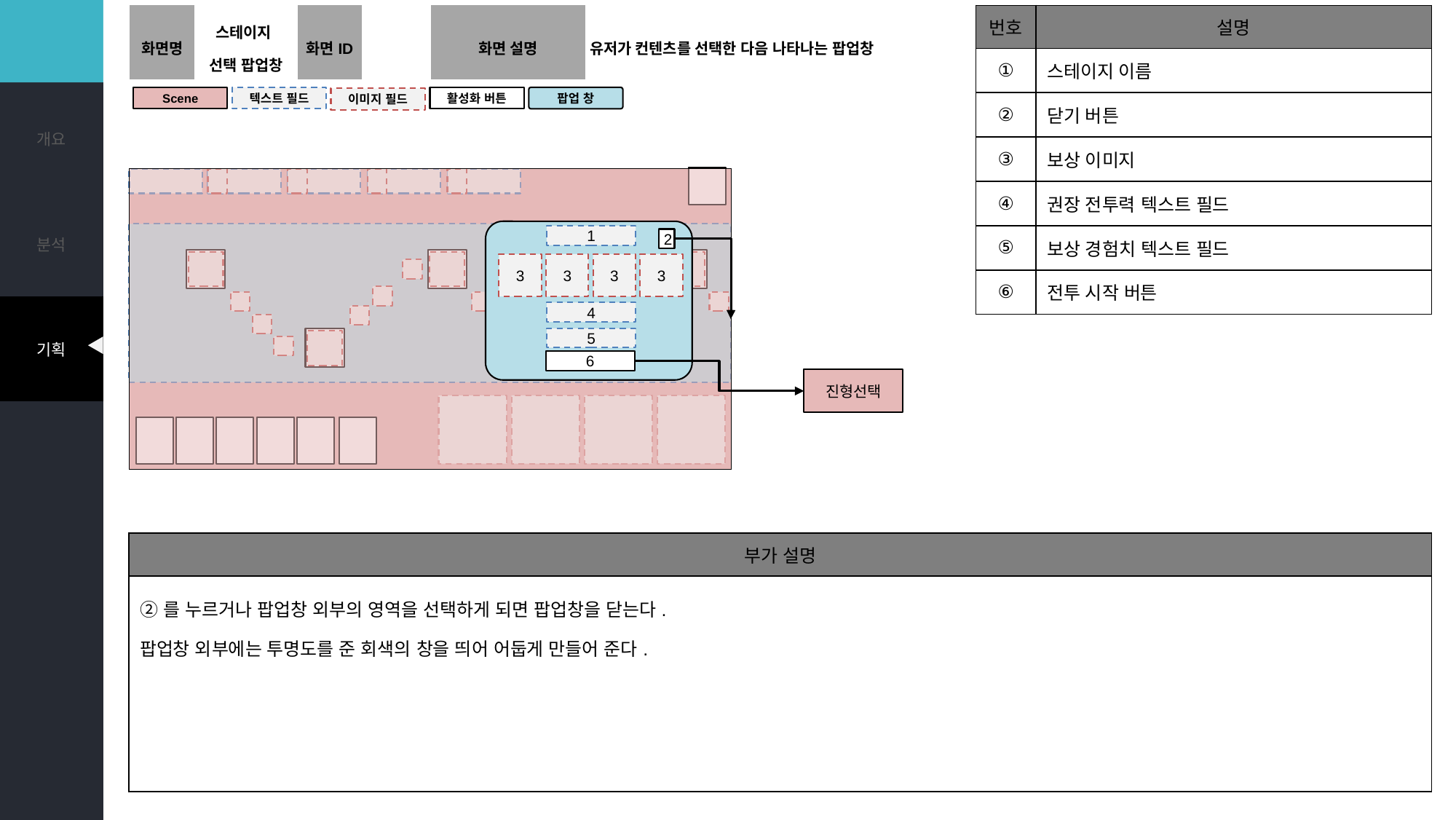

전투 진입 화면
| 화면명 | 스테이지 선택 팝업창 | 화면ID |  | 화면 설명 | 유저가 컨텐츠를 선택한 다음 나타나는 팝업창 |
| --- | --- | --- | --- | --- | --- |
| 번호 | 설명 |
| --- | --- |
| ① | 스테이지 이름 |
| ② | 닫기 버튼 |
| ③ | 보상 이미지 |
| ④ | 권장 전투력 텍스트 필드 |
| ⑤ | 보상 경험치 텍스트 필드 |
| ⑥ | 전투 시작 버튼 |
팝업 창

1
2
3
3
3
3
4
5
6

진형선택
| 부가 설명 |
| --- |
| ②를 누르거나 팝업창 외부의 영역을 선택하게 되면 팝업창을 닫는다. 팝업창 외부에는 투명도를 준 회색의 창을 띄어 어둡게 만들어 준다. |